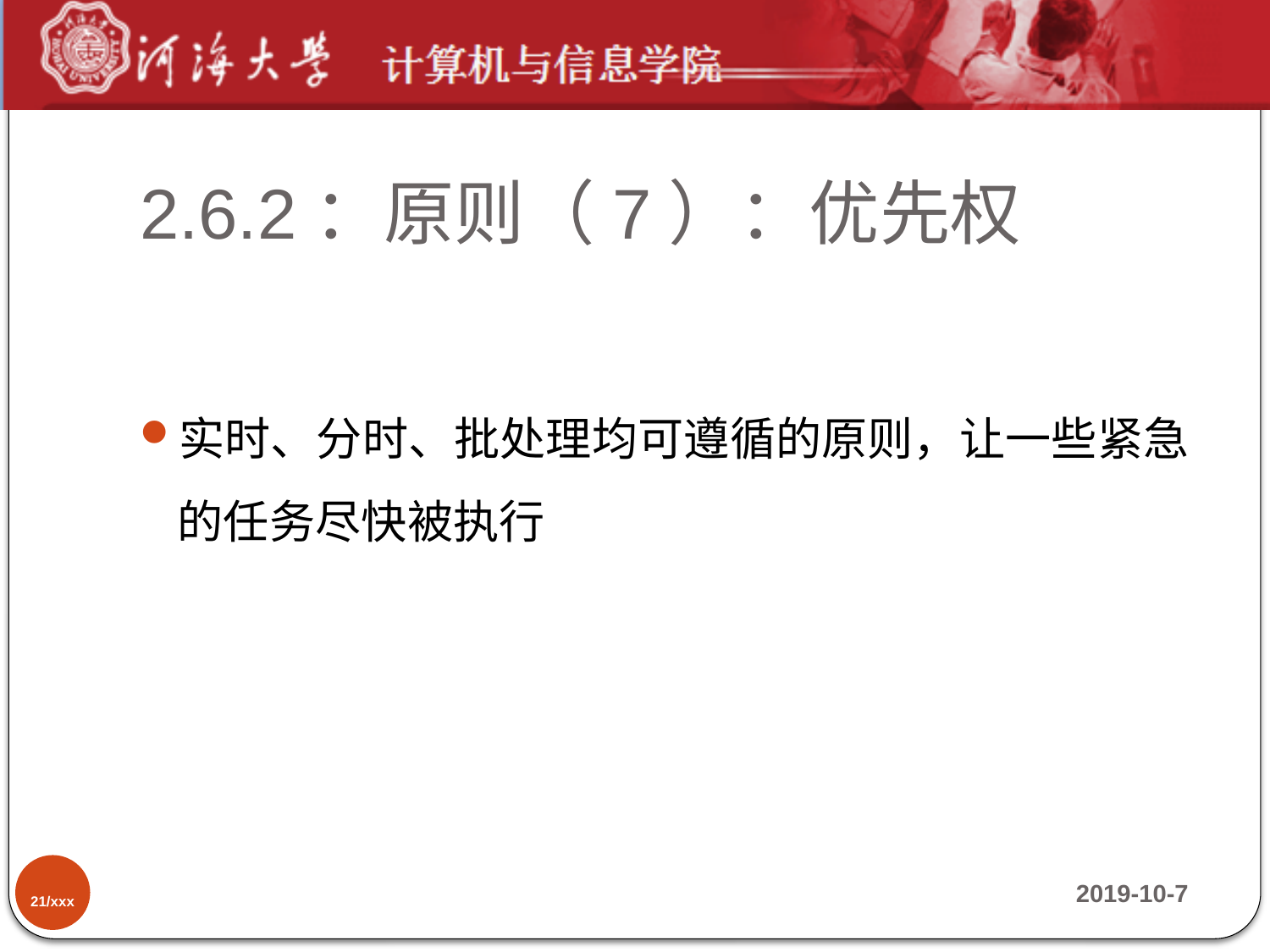

# 2.6.2：原则（7）：优先权
实时、分时、批处理均可遵循的原则，让一些紧急的任务尽快被执行

21/xxx
2019-10-7